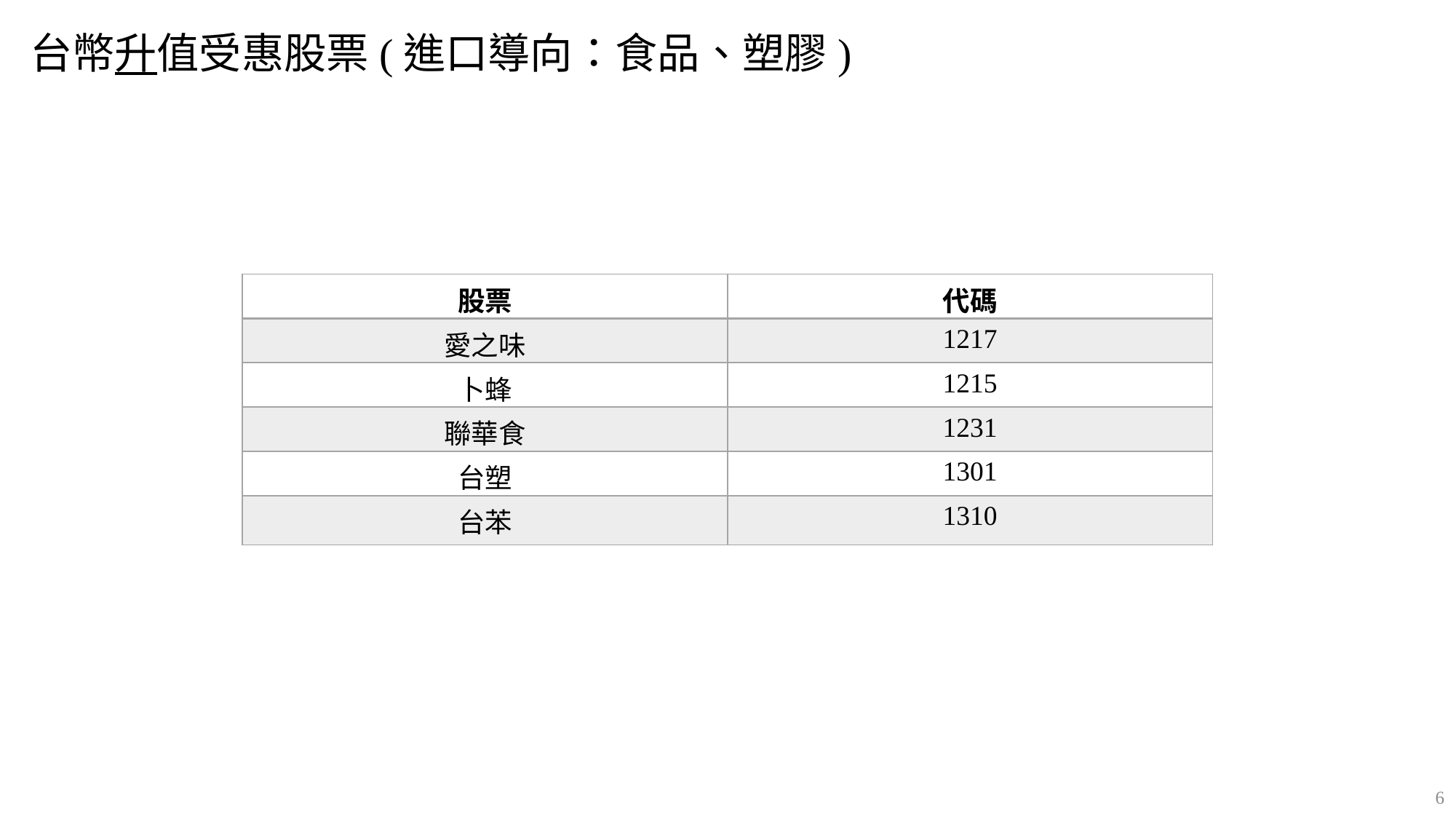

台幣升值受惠股票(進口導向：食品、塑膠)
| 股票 | 代碼 |
| --- | --- |
| 愛之味 | 1217 |
| 卜蜂 | 1215 |
| 聯華食 | 1231 |
| 台塑 | 1301 |
| 台苯 | 1310 |
6